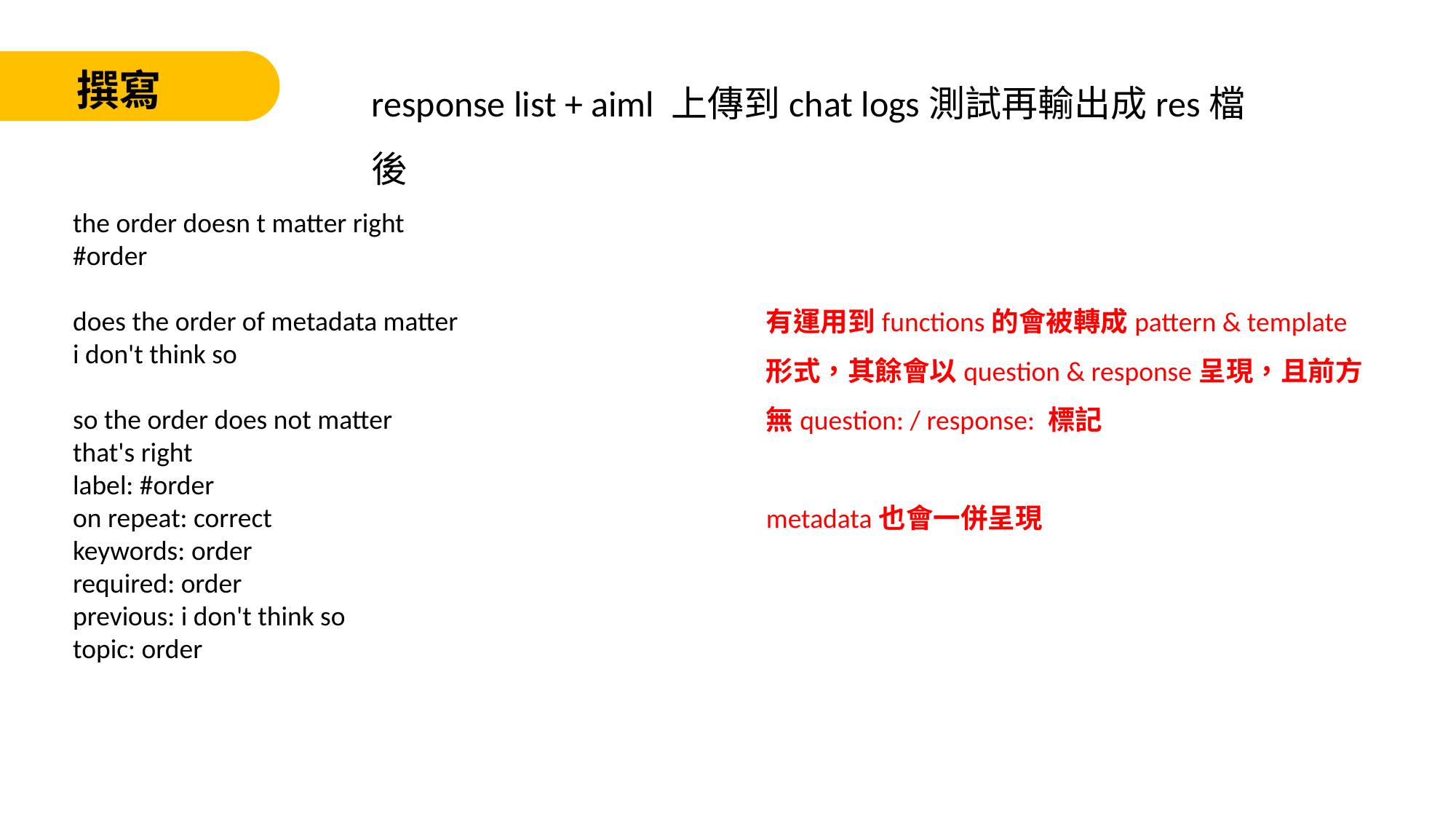

response list + aiml 上傳到chat logs測試再輸出成res檔後
撰寫
the order doesn t matter right
#order

does the order of metadata matter
i don't think so

so the order does not matter
that's right
label: #order
on repeat: correct
keywords: order
required: order
previous: i don't think so
topic: order
有運用到functions的會被轉成pattern & template形式，其餘會以question & response呈現，且前方無question: / response: 標記

metadata也會一併呈現